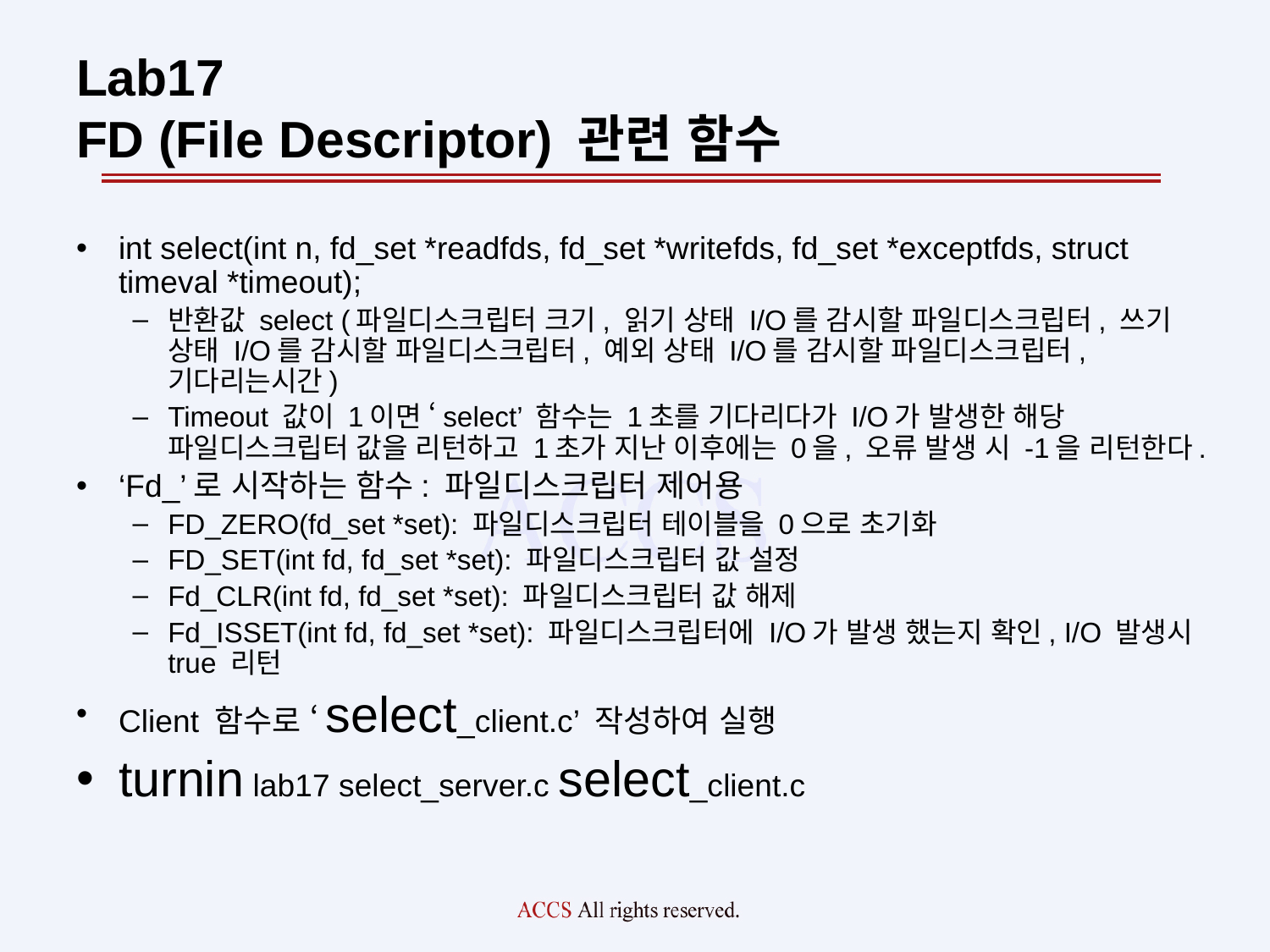

# Lab17 FD (File Descriptor) 관련 함수
int select(int n, fd_set *readfds, fd_set *writefds, fd_set *exceptfds, struct timeval *timeout);
반환값 select (파일디스크립터 크기, 읽기 상태 I/O를 감시할 파일디스크립터, 쓰기 상태 I/O를 감시할 파일디스크립터, 예외 상태 I/O를 감시할 파일디스크립터, 기다리는시간)
Timeout 값이 1이면 ‘select’ 함수는 1초를 기다리다가 I/O가 발생한 해당 파일디스크립터 값을 리턴하고 1초가 지난 이후에는 0을, 오류 발생 시 -1을 리턴한다.
‘Fd_’로 시작하는 함수: 파일디스크립터 제어용
FD_ZERO(fd_set *set): 파일디스크립터 테이블을 0으로 초기화
FD_SET(int fd, fd_set *set): 파일디스크립터 값 설정
Fd_CLR(int fd, fd_set *set): 파일디스크립터 값 해제
Fd_ISSET(int fd, fd_set *set): 파일디스크립터에 I/O가 발생 했는지 확인, I/O 발생시 true 리턴
Client 함수로 ‘select_client.c’ 작성하여 실행
turnin lab17 select_server.c select_client.c